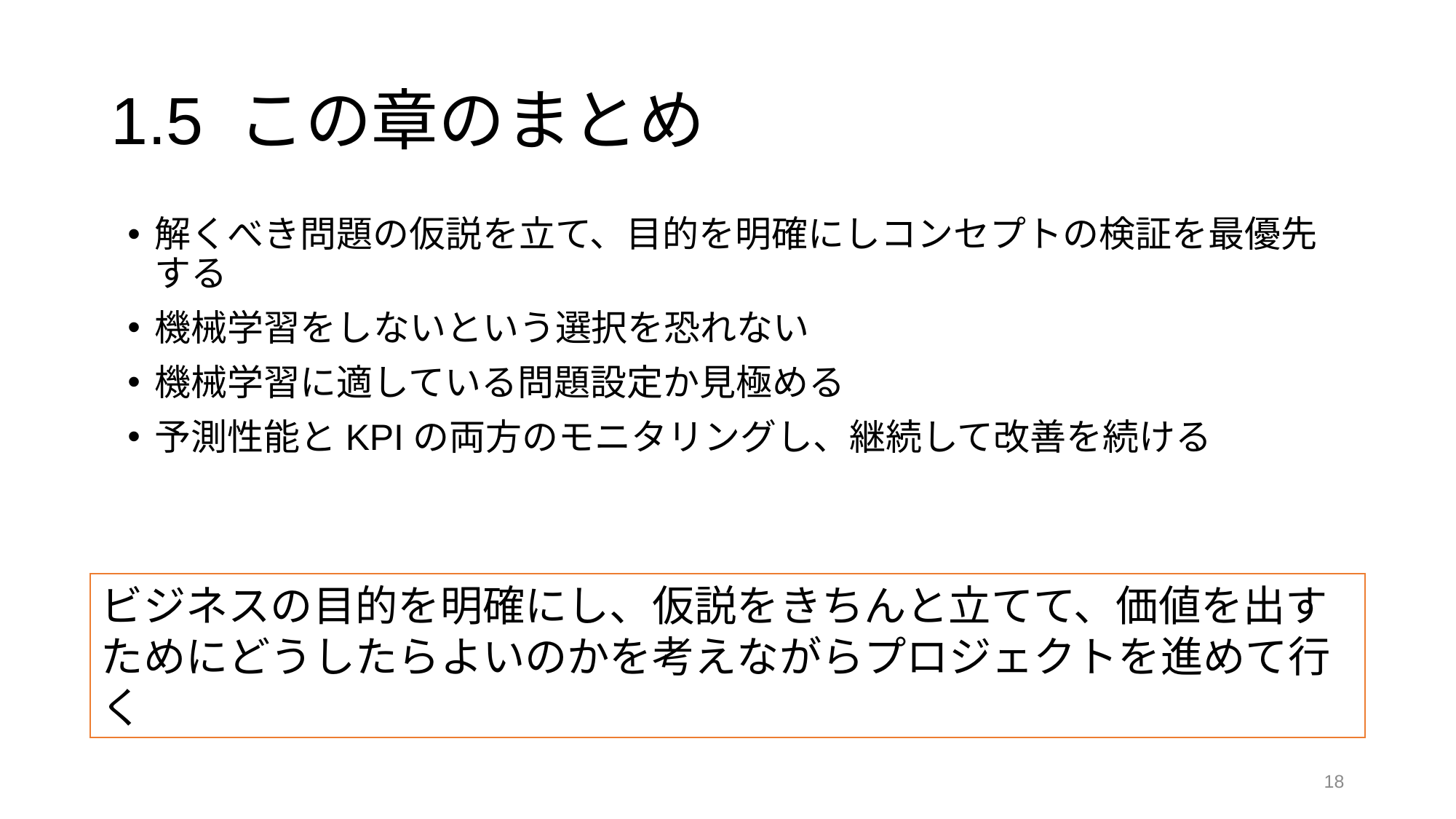

# 1.5 この章のまとめ
解くべき問題の仮説を立て、目的を明確にしコンセプトの検証を最優先する
機械学習をしないという選択を恐れない
機械学習に適している問題設定か見極める
予測性能とKPIの両方のモニタリングし、継続して改善を続ける
ビジネスの目的を明確にし、仮説をきちんと立てて、価値を出すためにどうしたらよいのかを考えながらプロジェクトを進めて行く
18